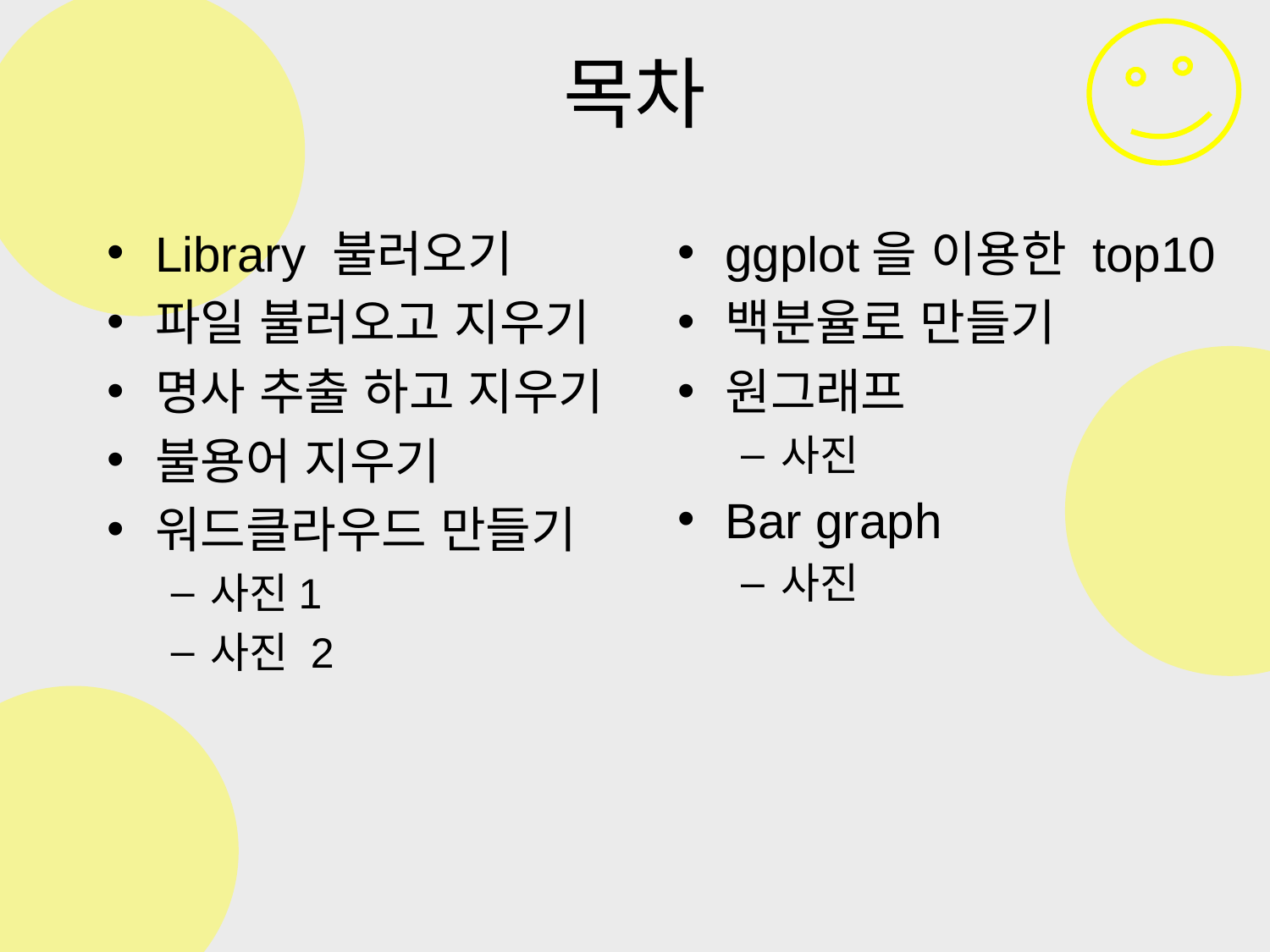

# 목차
Library 불러오기
파일 불러오고 지우기
명사 추출 하고 지우기
불용어 지우기
워드클라우드 만들기
사진1
사진 2

ggplot을 이용한 top10
백분율로 만들기
원그래프
사진
Bar graph
사진